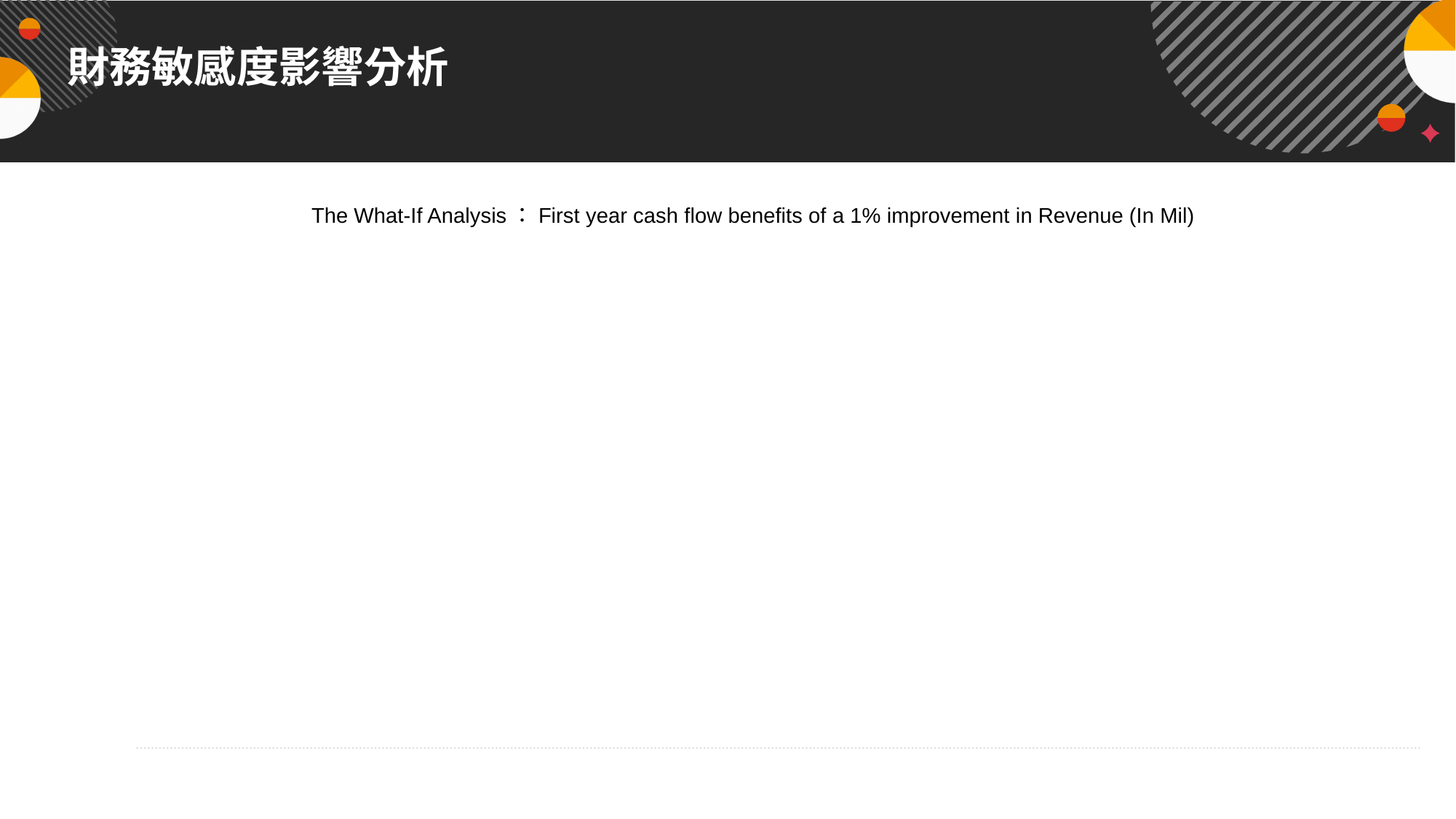

財務敏感度影響分析
The What-If Analysis：First year cash flow benefits of a 1% improvement in Revenue (In Mil)